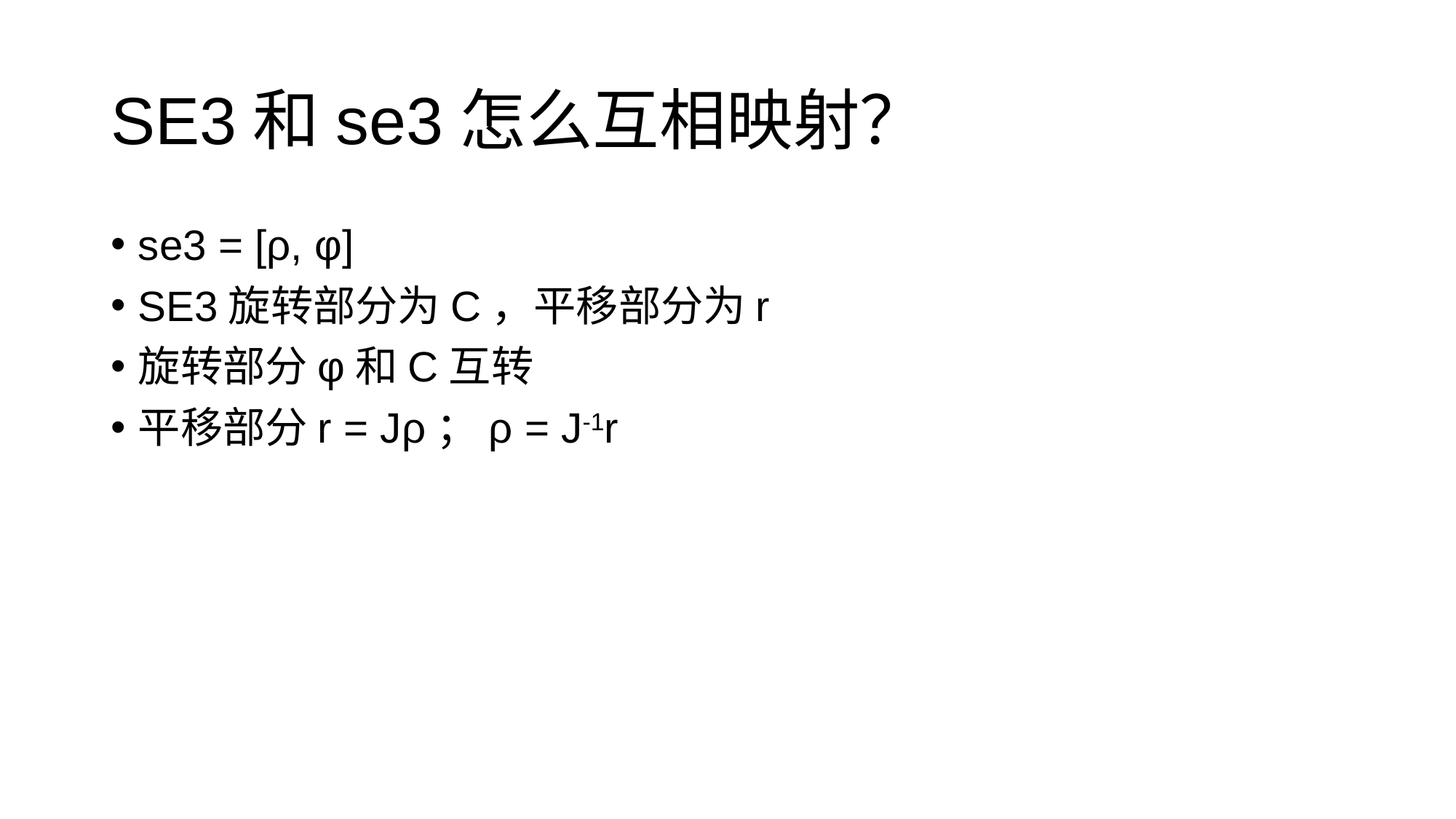

# SE3和se3怎么互相映射？
se3 = [ρ, φ]
SE3旋转部分为C，平移部分为r
旋转部分φ和C互转
平移部分r = Jρ；ρ = J-1r